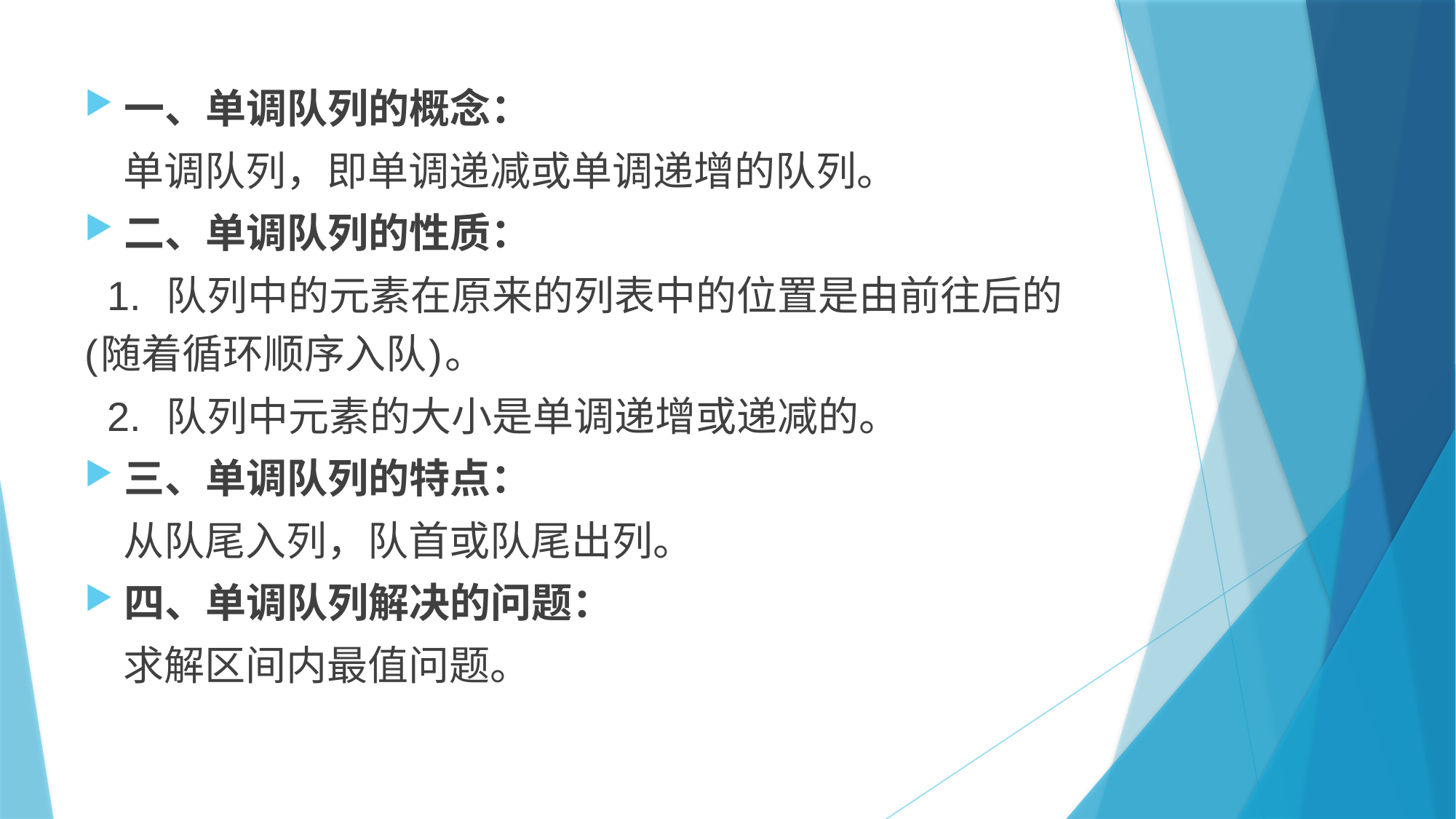

一、单调队列的概念：
    单调队列，即单调递减或单调递增的队列。
二、单调队列的性质：
  1.  队列中的元素在原来的列表中的位置是由前往后的(随着循环顺序入队)。
  2.  队列中元素的大小是单调递增或递减的。
三、单调队列的特点：
    从队尾入列，队首或队尾出列。
四、单调队列解决的问题：
    求解区间内最值问题。